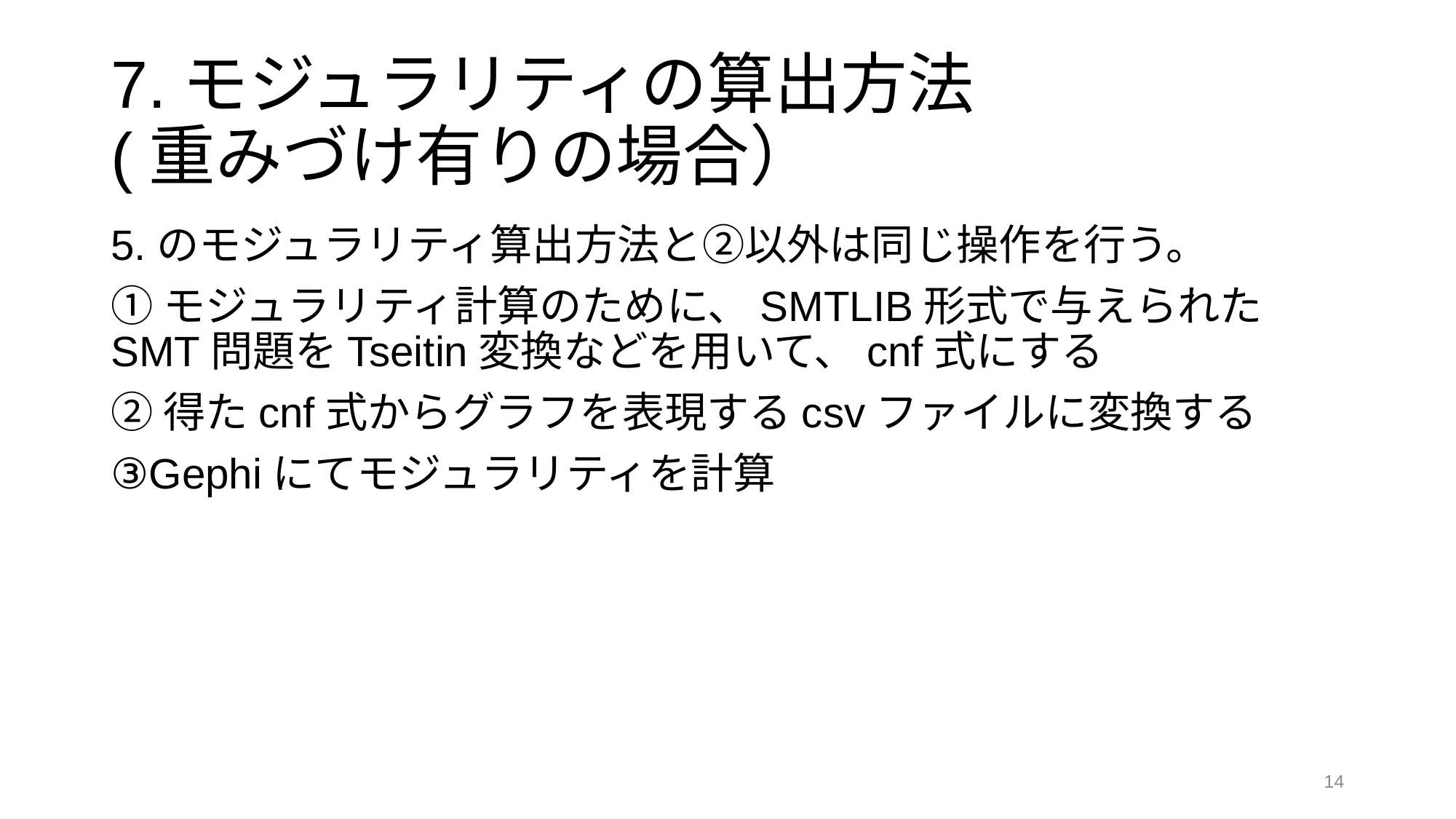

# 7.モジュラリティの算出方法 (重みづけ有りの場合）
5.のモジュラリティ算出方法と②以外は同じ操作を行う。
①モジュラリティ計算のために、SMTLIB形式で与えられたSMT問題をTseitin変換などを用いて、cnf式にする
②得たcnf式からグラフを表現するcsvファイルに変換する
③Gephiにてモジュラリティを計算

14